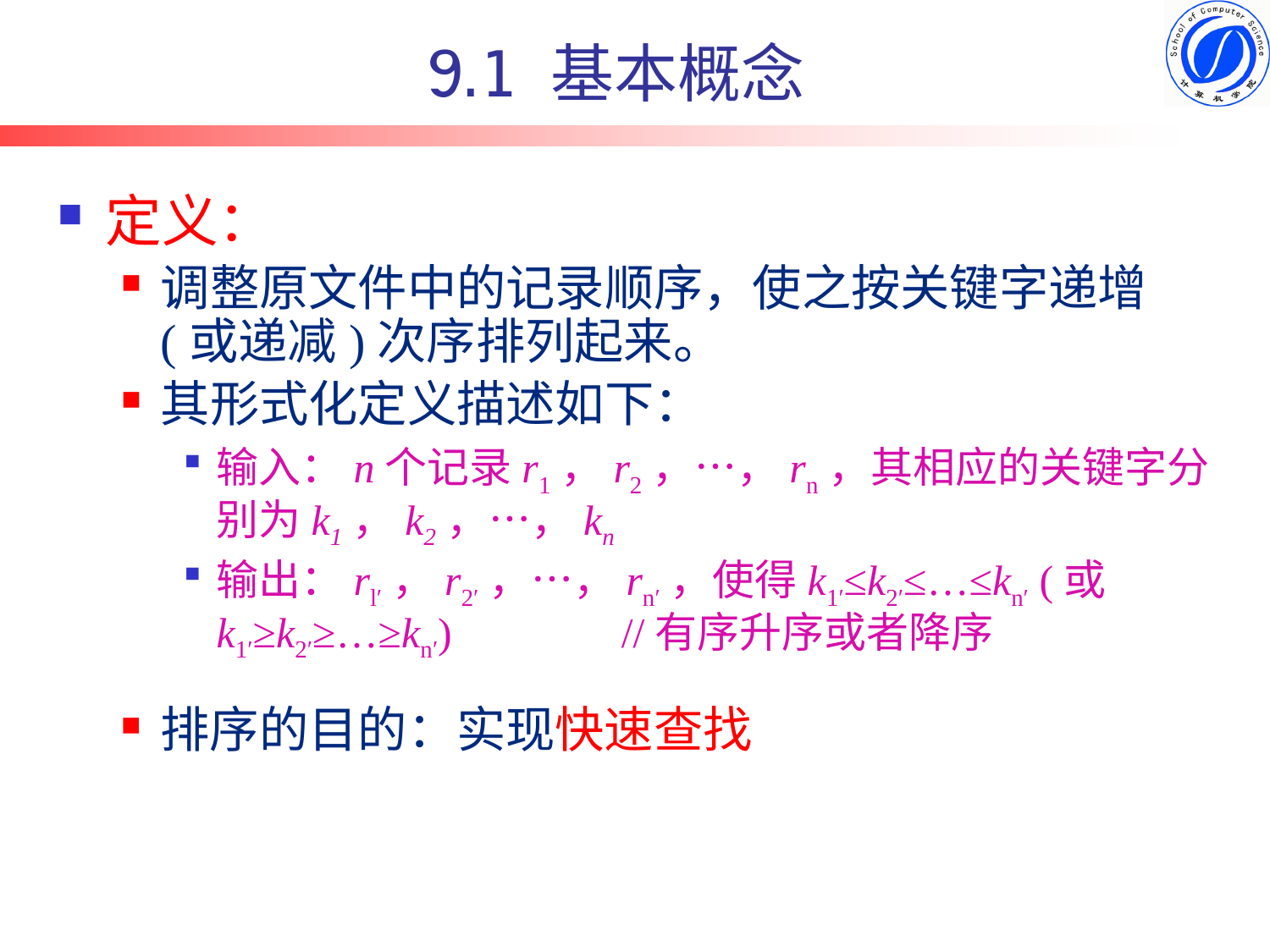

# 9.1 基本概念
定义：
调整原文件中的记录顺序，使之按关键字递增(或递减)次序排列起来。
其形式化定义描述如下：
输入：n个记录r1，r2，…，rn，其相应的关键字分别为k1，k2，…，kn
输出：rl′，r2′，…，rn′，使得k1′≤k2′≤…≤kn′ (或k1′≥k2′≥…≥kn′)                //有序升序或者降序
排序的目的：实现快速查找